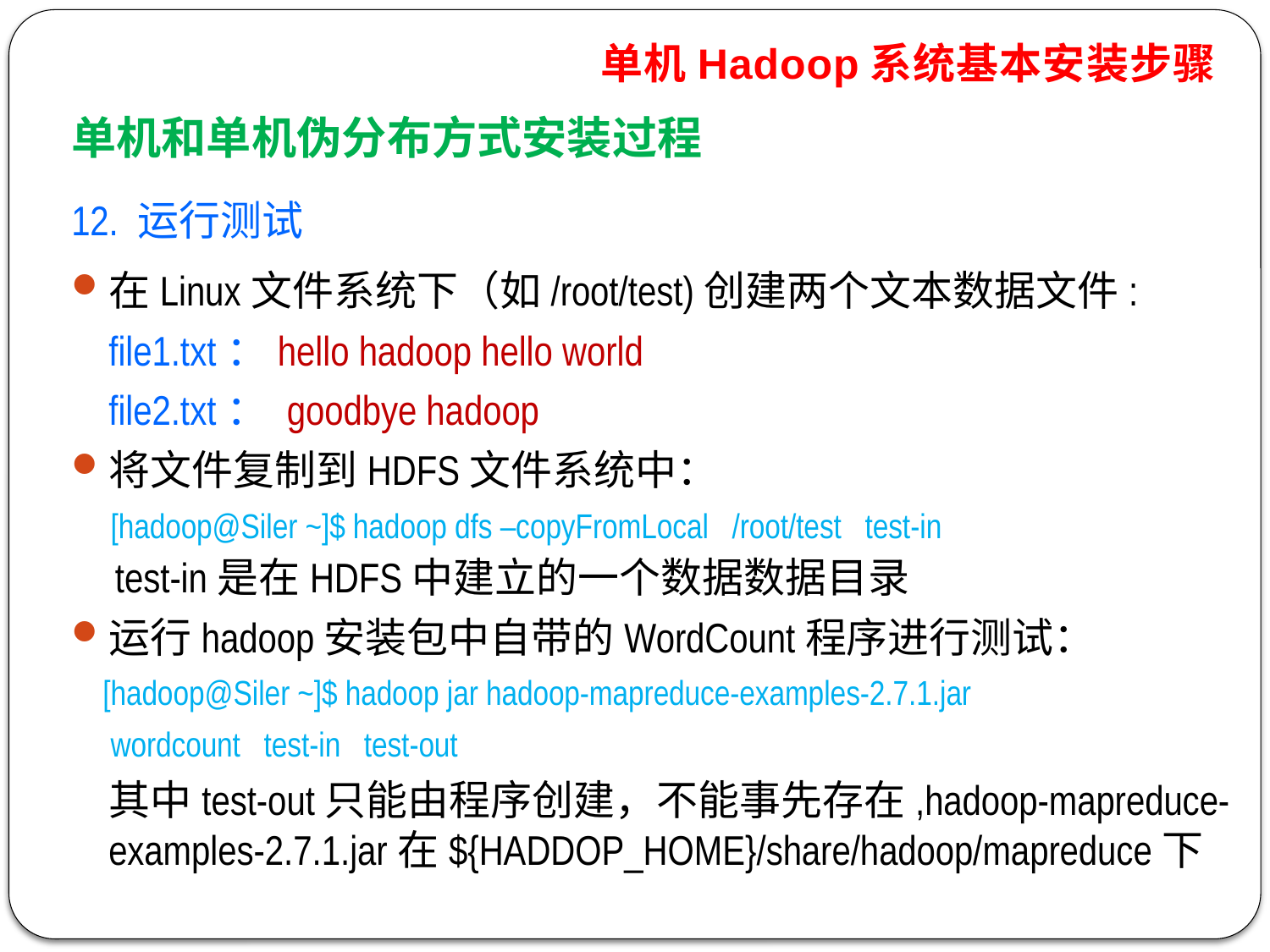

单机Hadoop系统基本安装步骤
单机和单机伪分布方式安装过程
12. 运行测试
在Linux文件系统下（如/root/test)创建两个文本数据文件:
	file1.txt：hello hadoop hello world
	file2.txt： goodbye hadoop
将文件复制到HDFS文件系统中：
     [hadoop@Siler ~]$ hadoop dfs –copyFromLocal   /root/test   test-in
test-in是在HDFS中建立的一个数据数据目录
运行hadoop安装包中自带的WordCount程序进行测试：
    [hadoop@Siler ~]$ hadoop jar hadoop-mapreduce-examples-2.7.1.jar
     wordcount   test-in   test-out
   其中test-out只能由程序创建，不能事先存在,hadoop-mapreduce-examples-2.7.1.jar在${HADDOP_HOME}/share/hadoop/mapreduce下